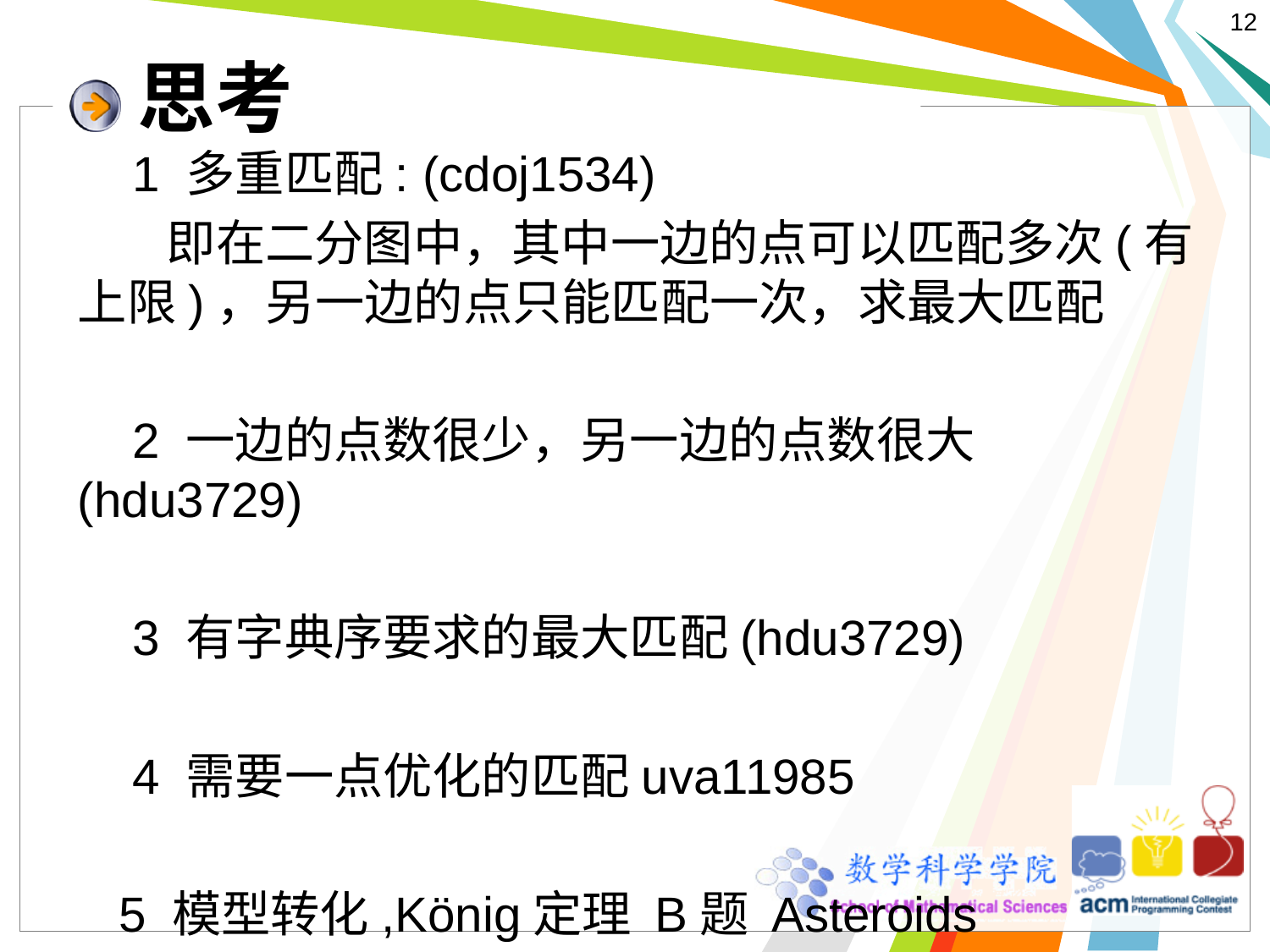

# 思考
    1 多重匹配: (cdoj1534)
       即在二分图中，其中一边的点可以匹配多次(有上限)，另一边的点只能匹配一次，求最大匹配

    2 一边的点数很少，另一边的点数很大(hdu3729)

    3 有字典序要求的最大匹配(hdu3729)

    4 需要一点优化的匹配uva11985

   5 模型转化,König定理 B题 Asteroids